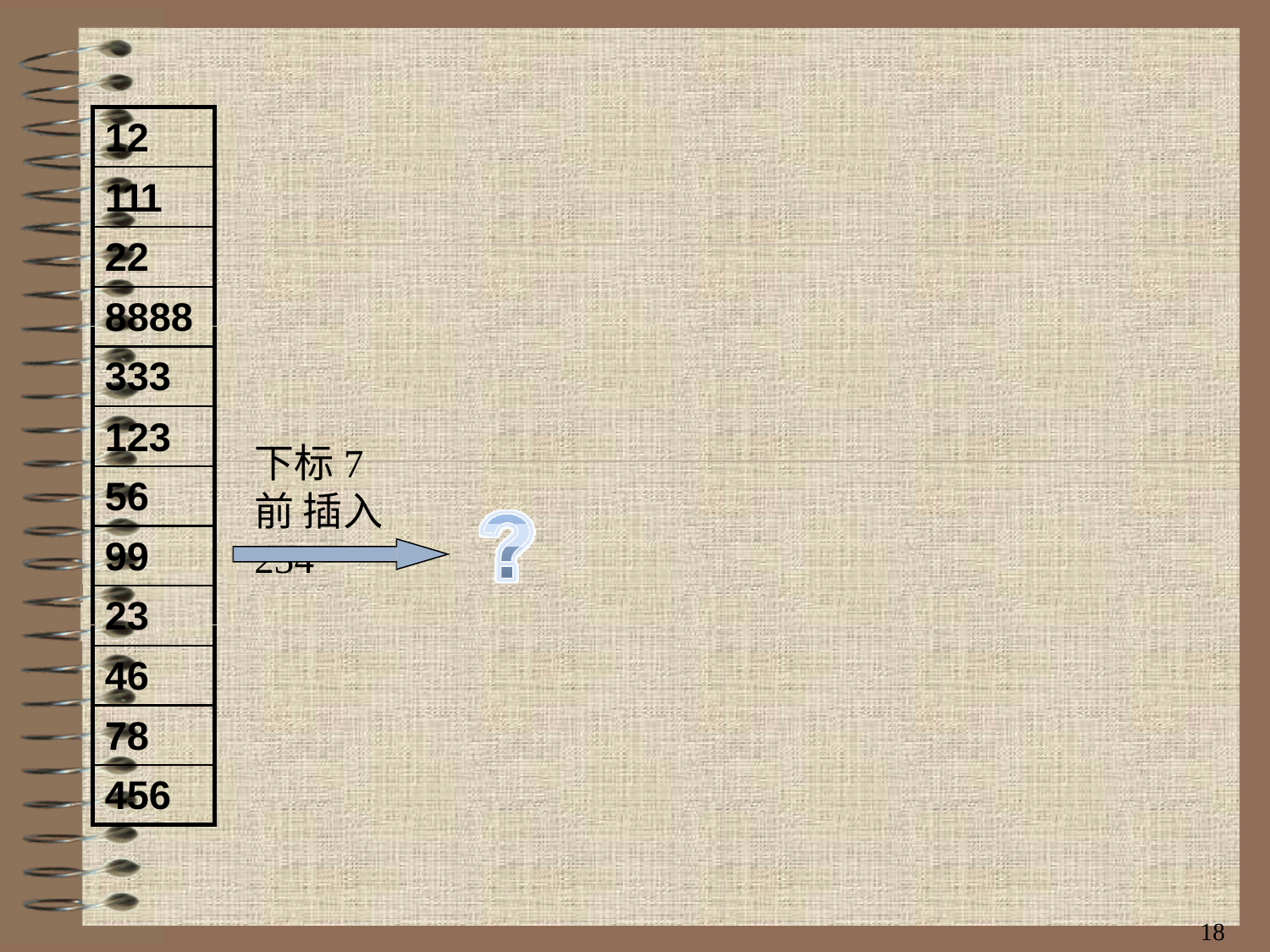

12
111
22
8888
333

123

下标7前 插入234

56

99
23

46
78
456

18